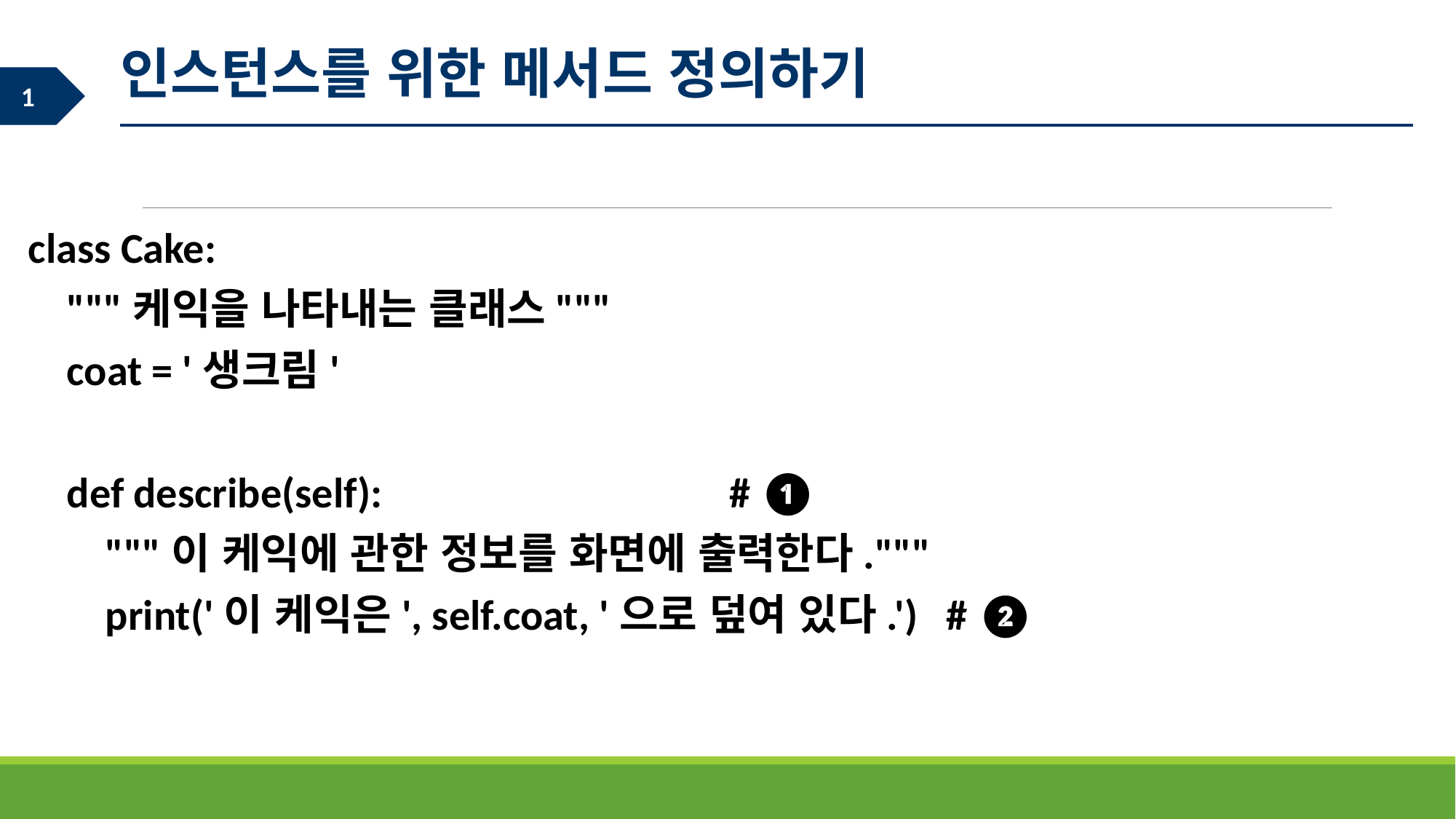

인스턴스를 위한 메서드 정의하기
class Cake:
    """케익을 나타내는 클래스"""
    coat = '생크림'

    def describe(self):                                    # ❶
        """이 케익에 관한 정보를 화면에 출력한다."""
        print('이 케익은', self.coat, '으로 덮여 있다.')   # ❷